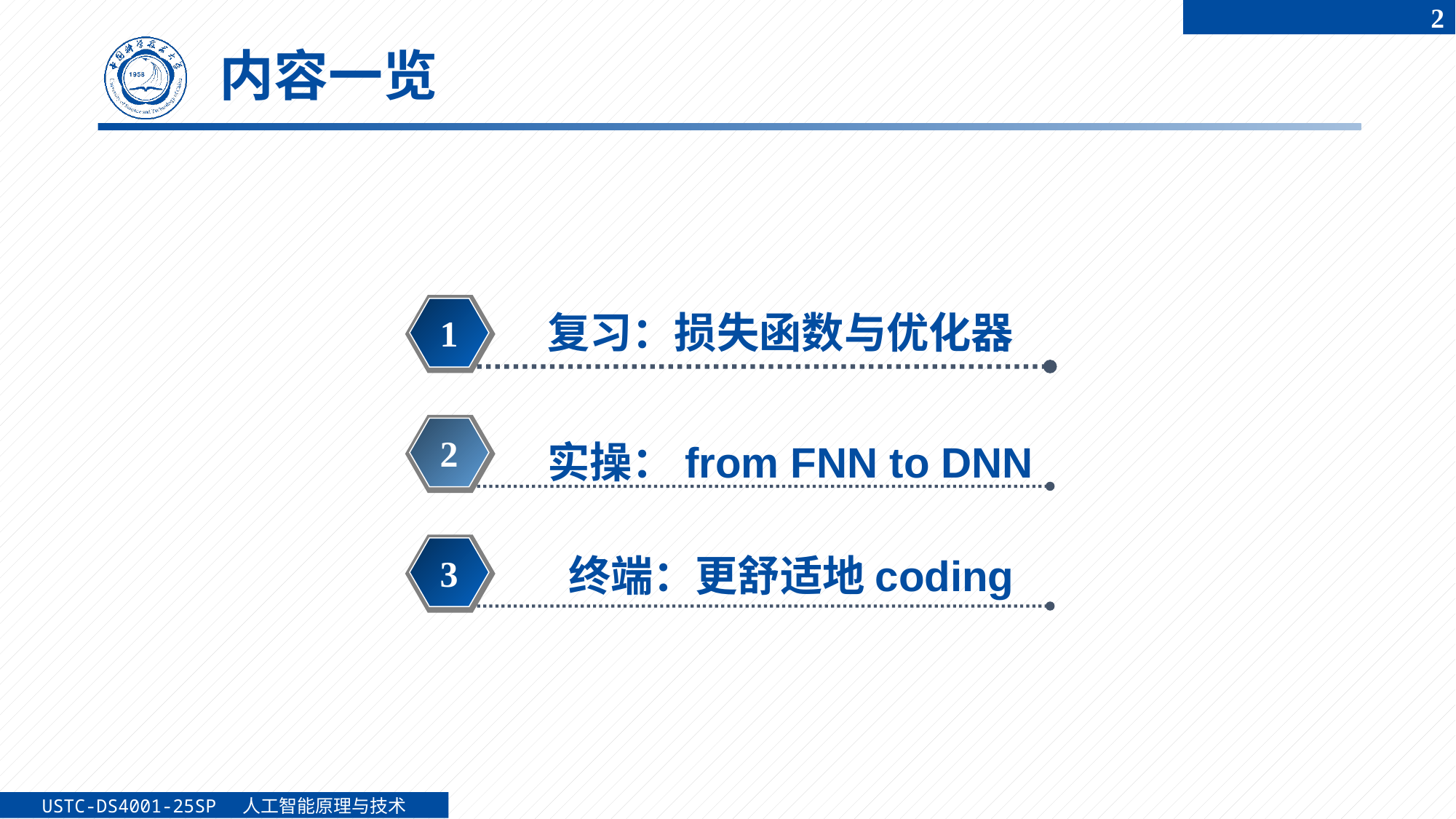

# 内容一览

复习：损失函数与优化器
1

2
实操：from FNN to DNN

终端：更舒适地coding
3

USTC-DS4001-25SP  人工智能原理与技术